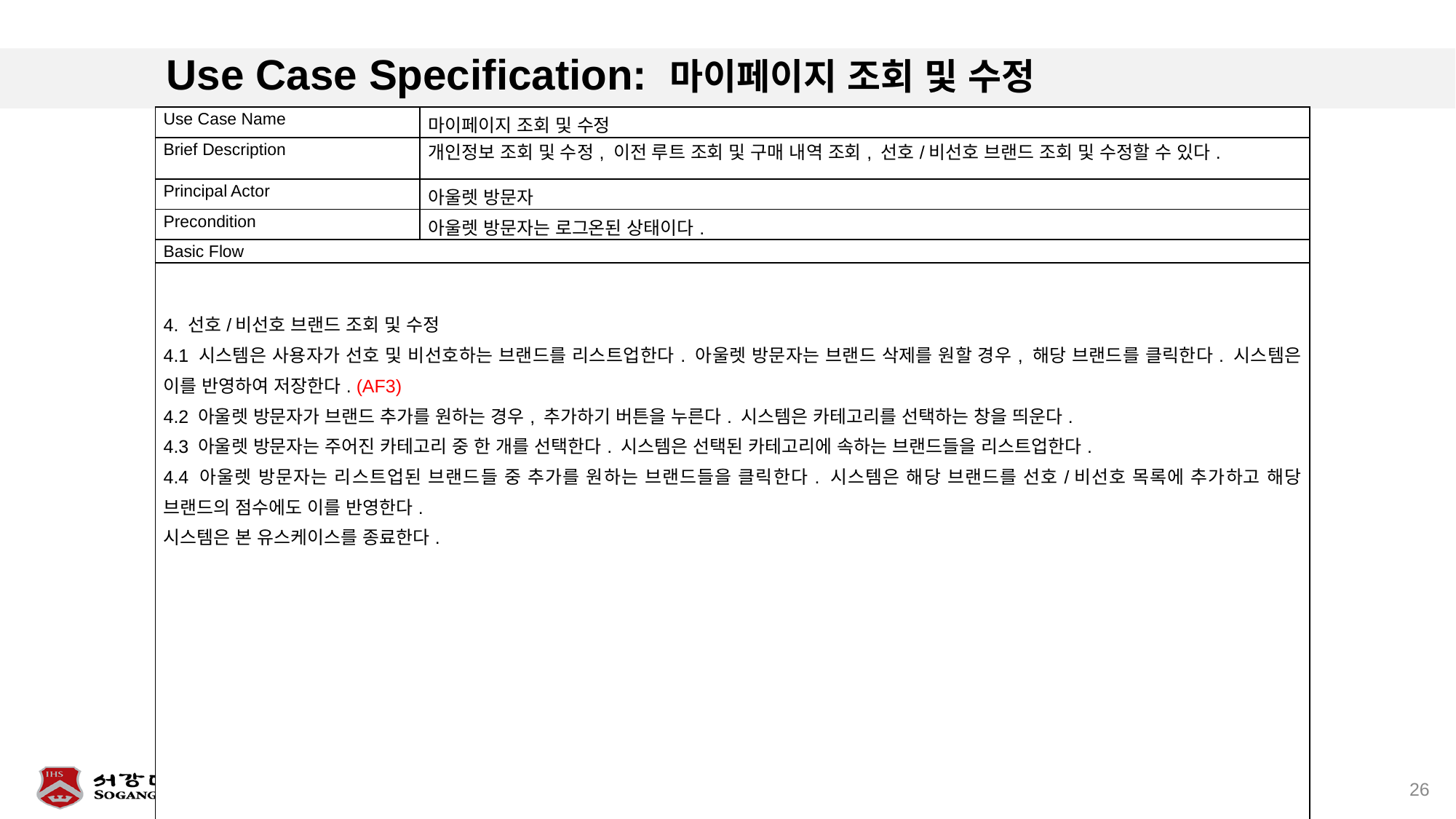

# Use Case Specification: 마이페이지 조회 및 수정
| Use Case Name | 마이페이지 조회 및 수정 |
| --- | --- |
| Brief Description | 개인정보 조회 및 수정, 이전 루트 조회 및 구매 내역 조회, 선호/비선호 브랜드 조회 및 수정할 수 있다. |
| Principal Actor | 아울렛 방문자 |
| Precondition | 아울렛 방문자는 로그온된 상태이다. |
| Basic Flow |  |
| 4. 선호/비선호 브랜드 조회 및 수정 4.1 시스템은 사용자가 선호 및 비선호하는 브랜드를 리스트업한다. 아울렛 방문자는 브랜드 삭제를 원할 경우, 해당 브랜드를 클릭한다. 시스템은 이를 반영하여 저장한다. (AF3) 4.2 아울렛 방문자가 브랜드 추가를 원하는 경우, 추가하기 버튼을 누른다. 시스템은 카테고리를 선택하는 창을 띄운다. 4.3 아울렛 방문자는 주어진 카테고리 중 한 개를 선택한다. 시스템은 선택된 카테고리에 속하는 브랜드들을 리스트업한다. 4.4 아울렛 방문자는 리스트업된 브랜드들 중 추가를 원하는 브랜드들을 클릭한다. 시스템은 해당 브랜드를 선호/비선호 목록에 추가하고 해당 브랜드의 점수에도 이를 반영한다. 시스템은 본 유스케이스를 종료한다. |  |
26